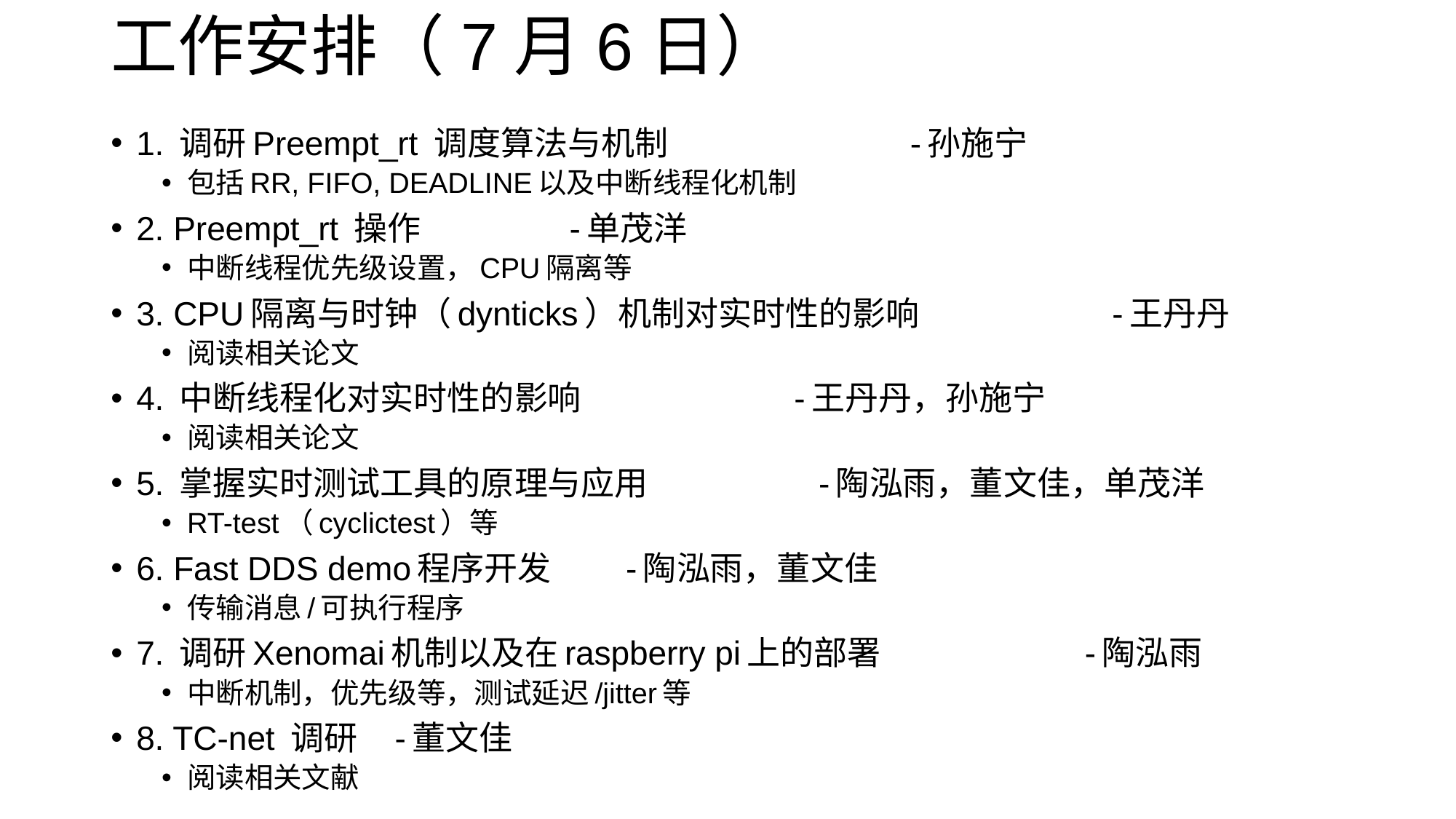

# 工作安排（7月6日）
1. 调研Preempt_rt 调度算法与机制 			                      -孙施宁
包括RR, FIFO, DEADLINE以及中断线程化机制
2. Preempt_rt 操作 						           -单茂洋
中断线程优先级设置，CPU隔离等
3. CPU隔离与时钟（dynticks）机制对实时性的影响                         -王丹丹
阅读相关论文
4. 中断线程化对实时性的影响 			                  -王丹丹，孙施宁
阅读相关论文
5. 掌握实时测试工具的原理与应用                      -陶泓雨，董文佳，单茂洋
RT-test（cyclictest）等
6. Fast DDS demo程序开发				       -陶泓雨，董文佳
传输消息/可执行程序
7. 调研Xenomai机制以及在raspberry pi上的部署                      	-陶泓雨
中断机制，优先级等，测试延迟/jitter等
8. TC-net 调研								-董文佳
阅读相关文献